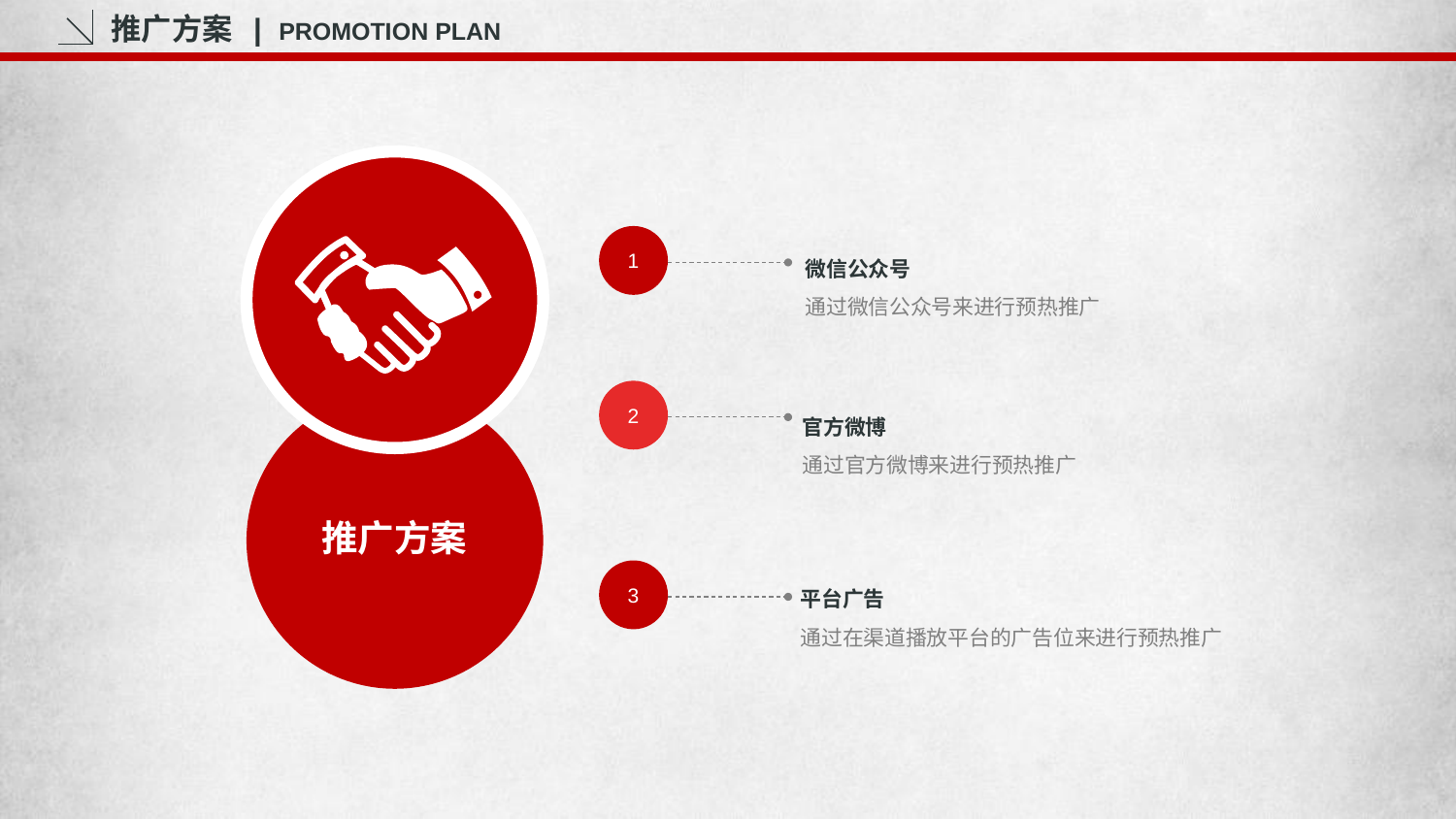

推广方案  |  PROMOTION PLAN

1

微信公众号
通过微信公众号来进行预热推广
2

官方微博
通过官方微博来进行预热推广
推广方案
3
平台广告
通过在渠道播放平台的广告位来进行预热推广